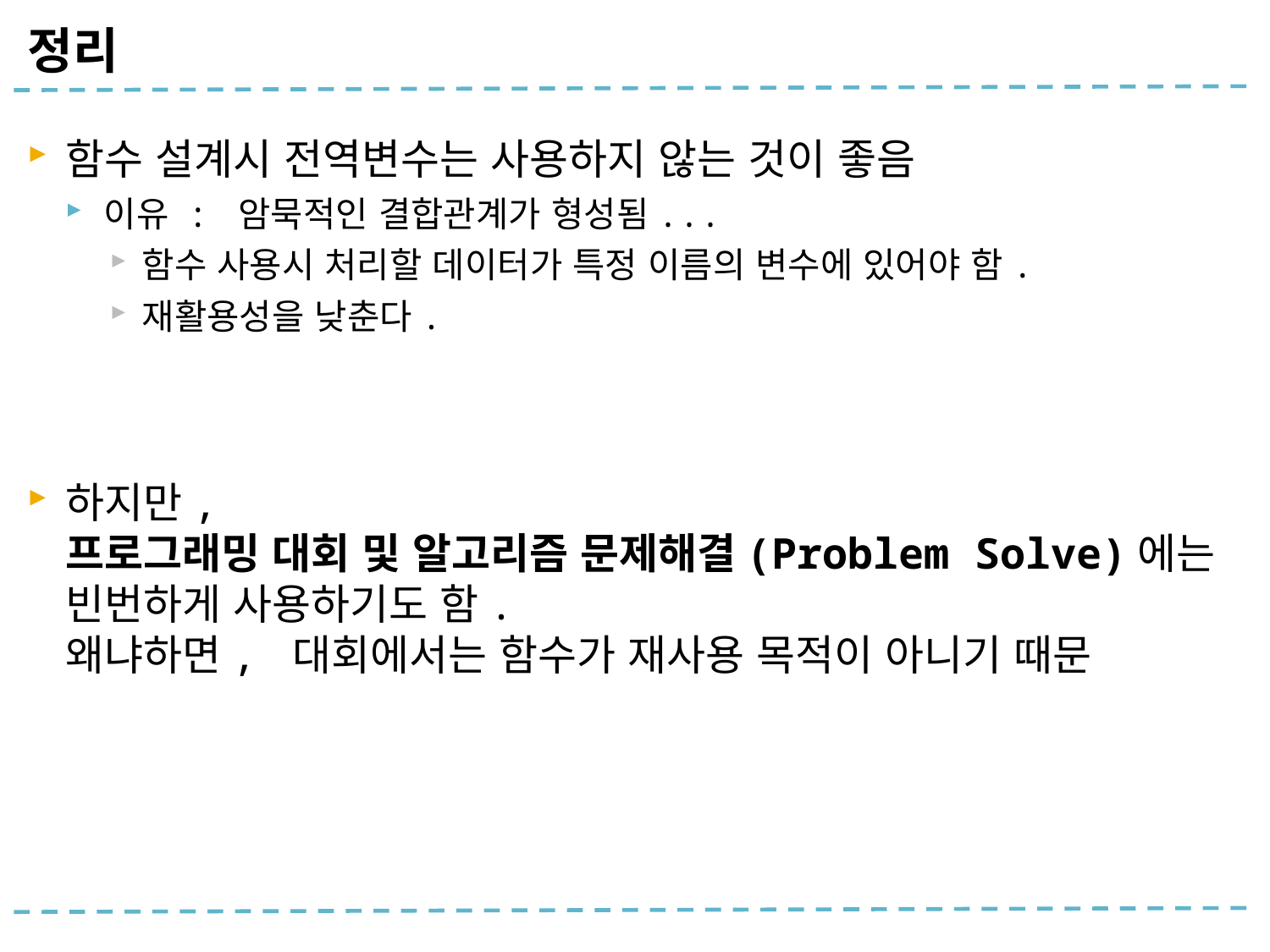

# 정리
함수 설계시 전역변수는 사용하지 않는 것이 좋음
이유 : 암묵적인 결합관계가 형성됨...
함수 사용시 처리할 데이터가 특정 이름의 변수에 있어야 함.
재활용성을 낮춘다.

하지만,
프로그래밍 대회 및 알고리즘 문제해결(Problem Solve)에는
빈번하게 사용하기도 함.
왜냐하면, 대회에서는 함수가 재사용 목적이 아니기 때문